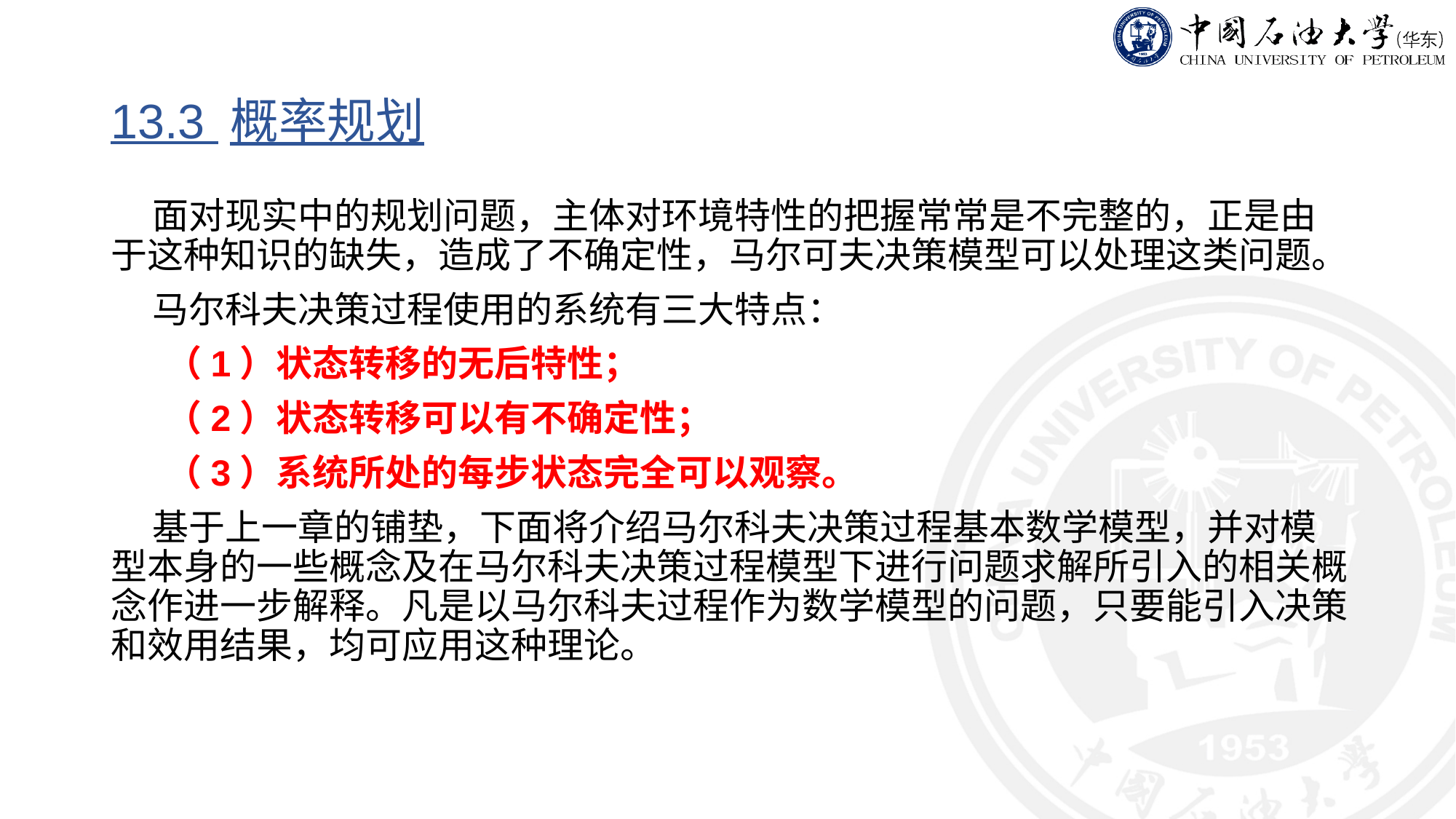

# 13.3 概率规划
    面对现实中的规划问题，主体对环境特性的把握常常是不完整的，正是由于这种知识的缺失，造成了不确定性，马尔可夫决策模型可以处理这类问题。
    马尔科夫决策过程使用的系统有三大特点：
（1）状态转移的无后特性；
（2）状态转移可以有不确定性；
（3）系统所处的每步状态完全可以观察。
    基于上一章的铺垫，下面将介绍马尔科夫决策过程基本数学模型，并对模型本身的一些概念及在马尔科夫决策过程模型下进行问题求解所引入的相关概念作进一步解释。凡是以马尔科夫过程作为数学模型的问题，只要能引入决策和效用结果，均可应用这种理论。